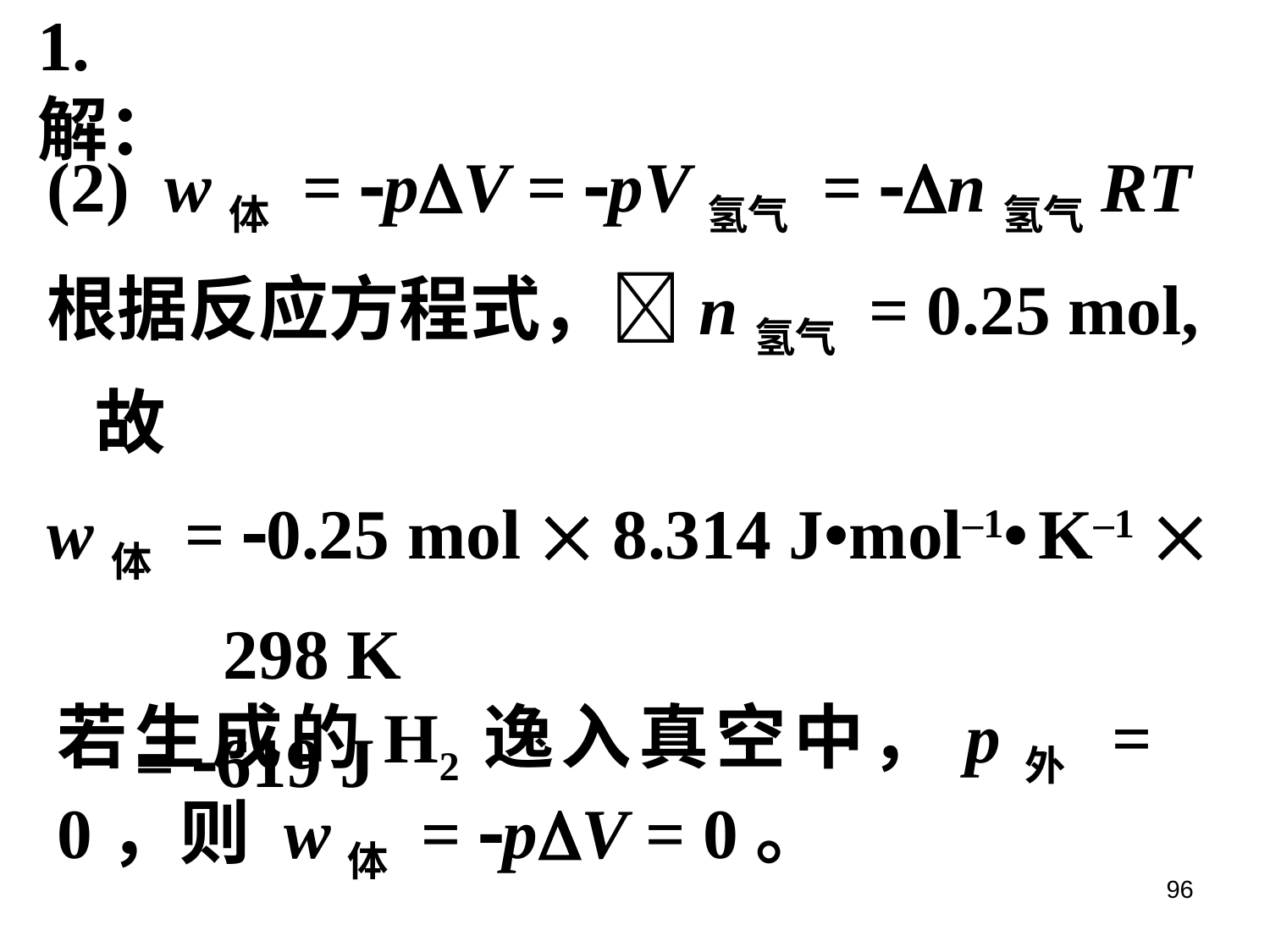

1. 解：
(2)  w体 = −pΔV = −pV氢气 = −Δn氢气RT
根据反应方程式，Δn氢气 = 0.25 mol, 故
w体 = −0.25 mol × 8.314 J•mol–1• K–1 ×
          298 K
     = −619 J
若生成的H2逸入真空中，p外 = 0，则 w体 = −pΔV = 0。
96